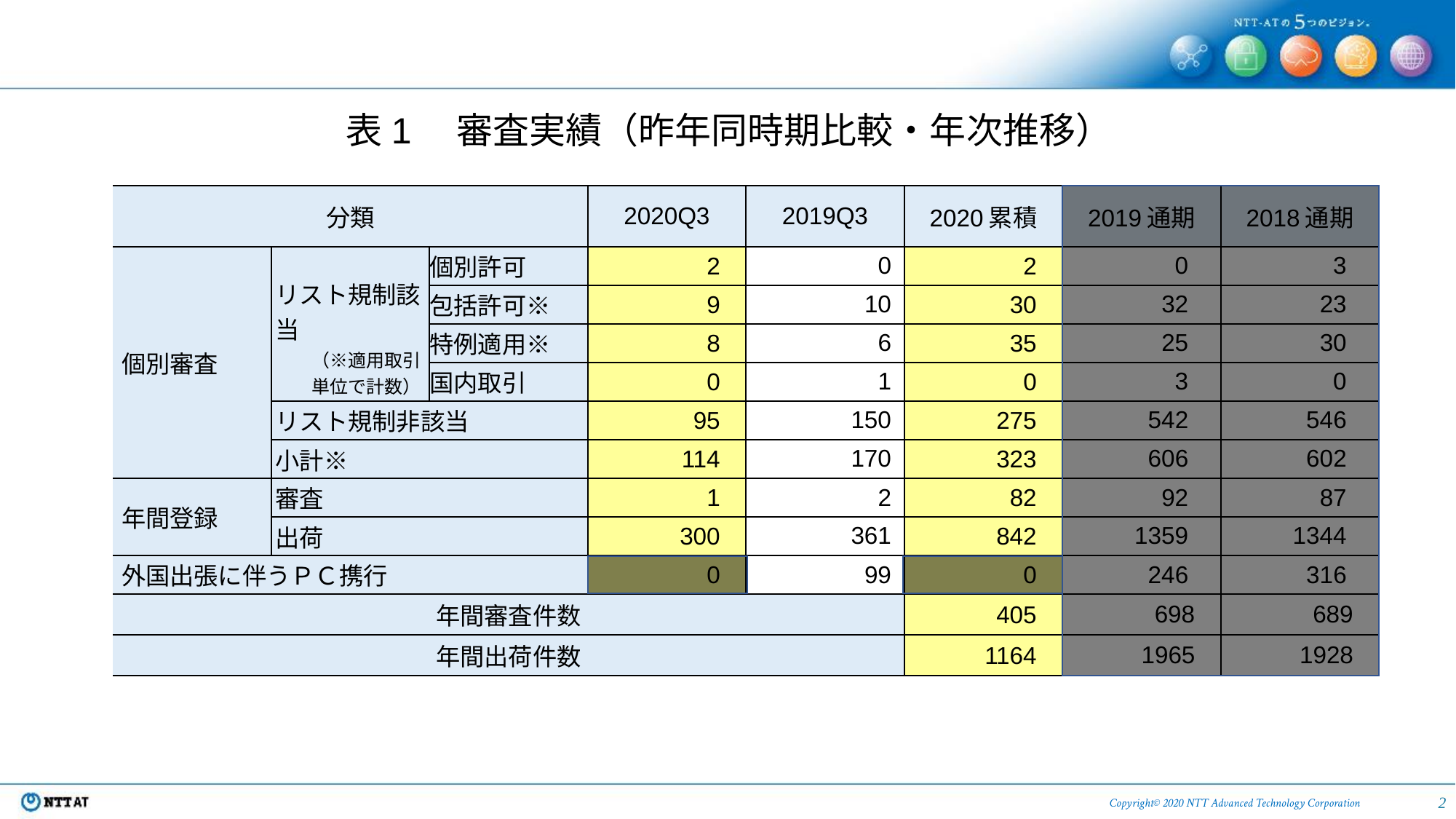

#
表1　審査実績（昨年同時期比較・年次推移）
| 分類 |  |  | 2020Q3 | 2019Q3 | 2020累積 | 2019通期 | 2018通期 |
| --- | --- | --- | --- | --- | --- | --- | --- |
| 個別審査 | リスト規制該当 （※適用取引単位で計数） | 個別許可 | 2 | 0 | 2 | 0 | 3 |
|  |  | 包括許可※ | 9 | 10 | 30 | 32 | 23 |
|  |  | 特例適用※ | 8 | 6 | 35 | 25 | 30 |
|  |  | 国内取引 | 0 | 1 | 0 | 3 | 0 |
|  | リスト規制非該当 |  | 95 | 150 | 275 | 542 | 546 |
|  | 小計※ |  | 114 | 170 | 323 | 606 | 602 |
| 年間登録 | 審査 |  | 1 | 2 | 82 | 92 | 87 |
|  | 出荷 |  | 300 | 361 | 842 | 1359 | 1344 |
| 外国出張に伴うＰＣ携行 |  |  | 0 | 99 | 0 | 246 | 316 |
| 年間審査件数 |  |  |  |  | 405 | 698 | 689 |
| 年間出荷件数 |  |  |  |  | 1164 | 1965 | 1928 |